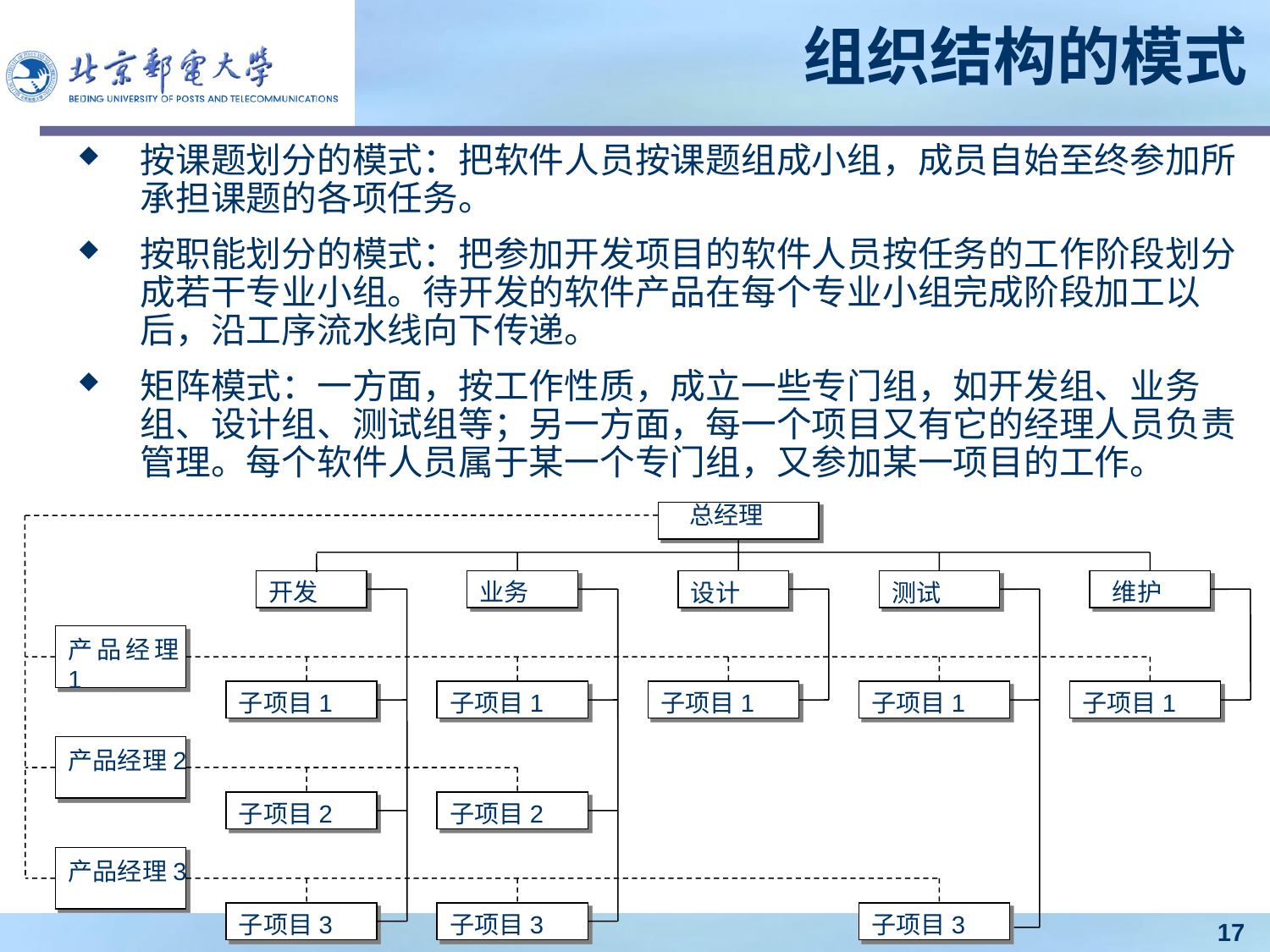

# 组织结构的模式
按课题划分的模式：把软件人员按课题组成小组，成员自始至终参加所承担课题的各项任务。
按职能划分的模式：把参加开发项目的软件人员按任务的工作阶段划分成若干专业小组。待开发的软件产品在每个专业小组完成阶段加工以后，沿工序流水线向下传递。
矩阵模式：一方面，按工作性质，成立一些专门组，如开发组、业务组、设计组、测试组等；另一方面，每一个项目又有它的经理人员负责管理。每个软件人员属于某一个专门组，又参加某一项目的工作。

总经理

开发
业务

试
维护

设计
测试

产品经理1

子项目1
子项目1
子项目1
子项目1
子项目1

产品经理2

子项目2
子项目2

产品经理3

子项目3

子项目3
子项目3